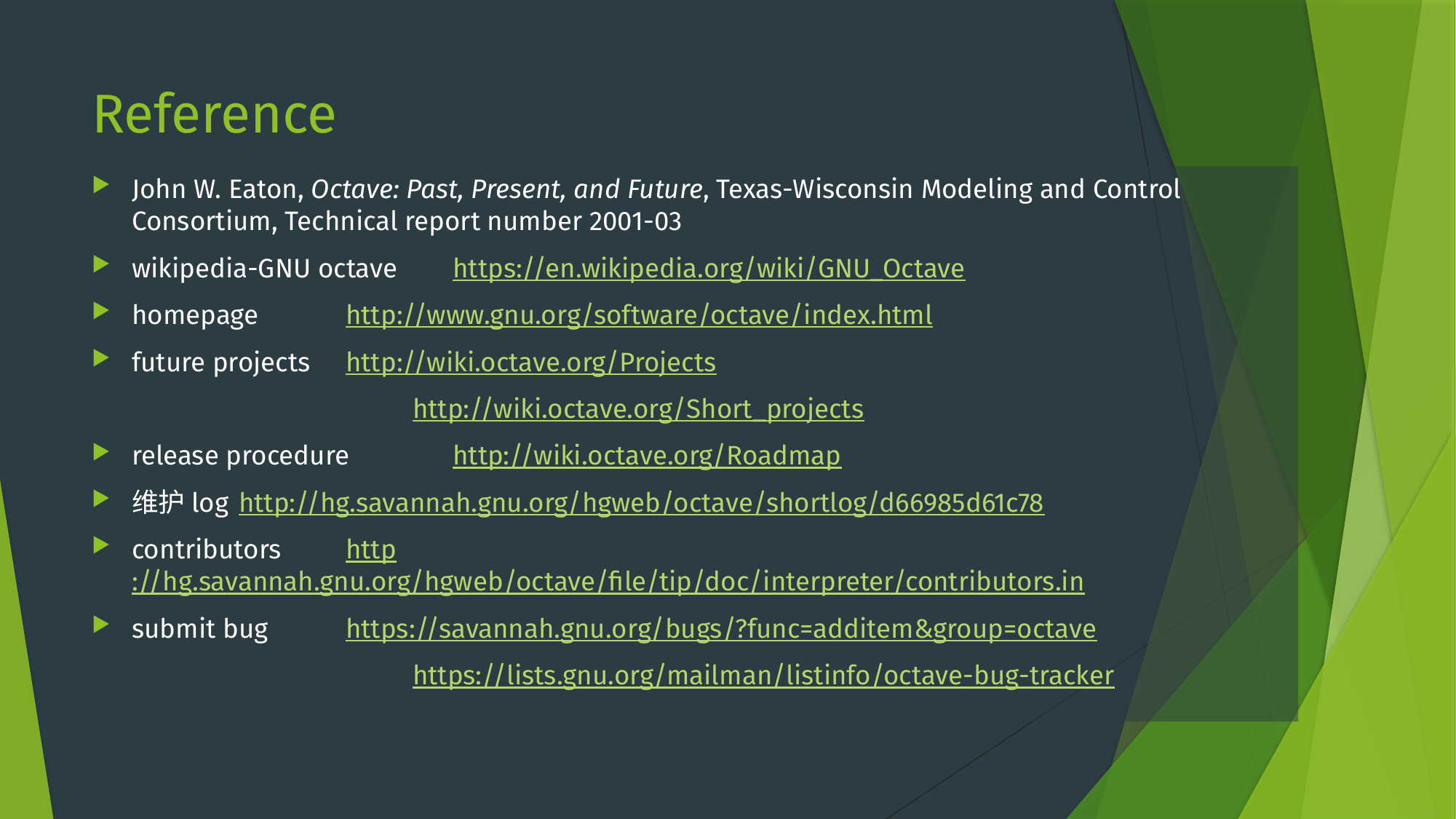

# Reference
John W. Eaton, Octave: Past, Present, and Future, Texas-Wisconsin Modeling and Control Consortium, Technical report number 2001-03
wikipedia-GNU octave	https://en.wikipedia.org/wiki/GNU_Octave
homepage			http://www.gnu.org/software/octave/index.html
future projects		http://wiki.octave.org/Projects
http://wiki.octave.org/Short_projects
release procedure		http://wiki.octave.org/Roadmap
维护log				http://hg.savannah.gnu.org/hgweb/octave/shortlog/d66985d61c78
contributors					http://hg.savannah.gnu.org/hgweb/octave/file/tip/doc/interpreter/contributors.in
submit bug			https://savannah.gnu.org/bugs/?func=additem&group=octave
https://lists.gnu.org/mailman/listinfo/octave-bug-tracker